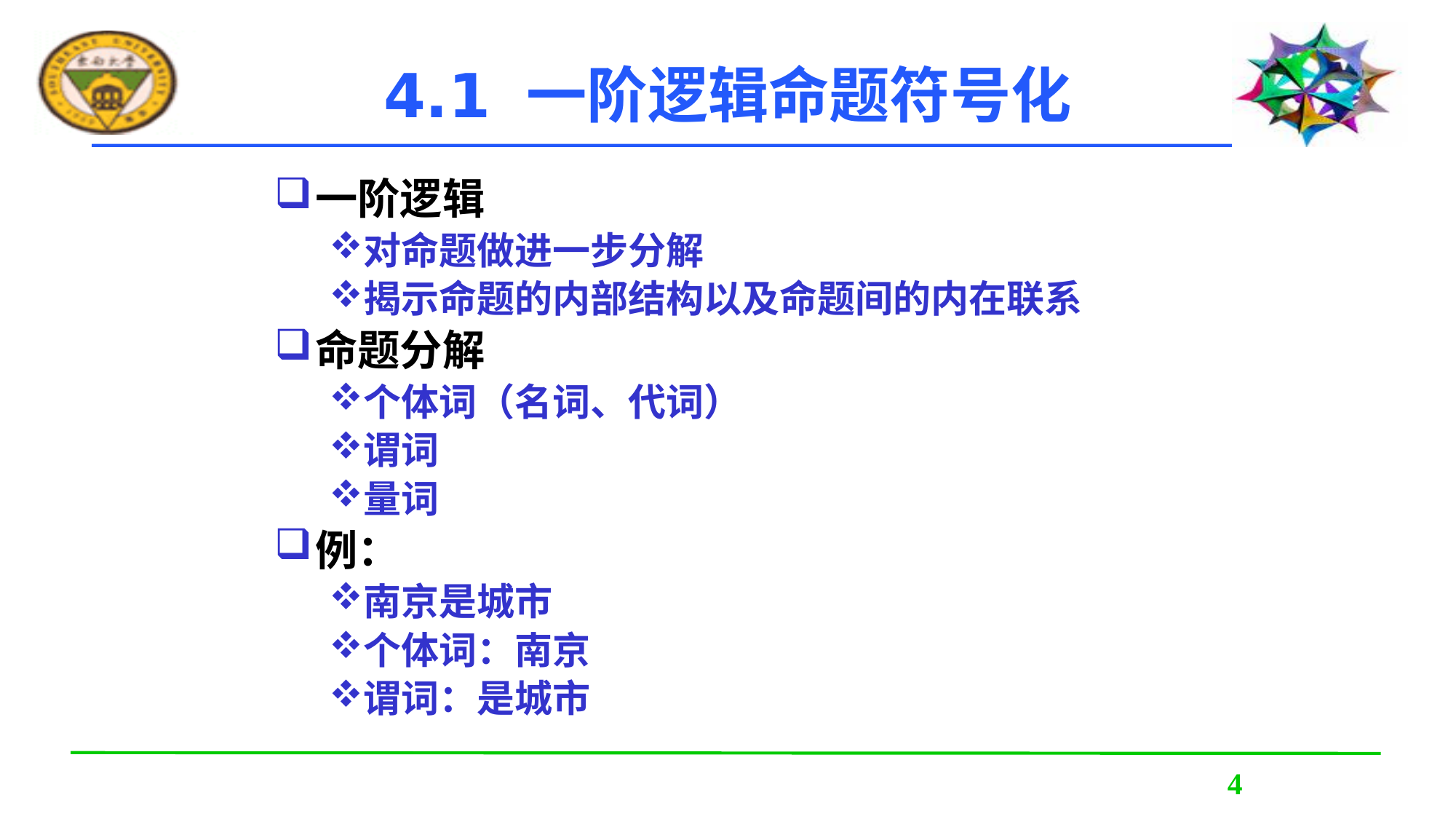

4.1 一阶逻辑命题符号化
一阶逻辑
对命题做进一步分解
揭示命题的内部结构以及命题间的内在联系
命题分解
个体词（名词、代词）
谓词
量词
例：
南京是城市
个体词：南京
谓词：是城市